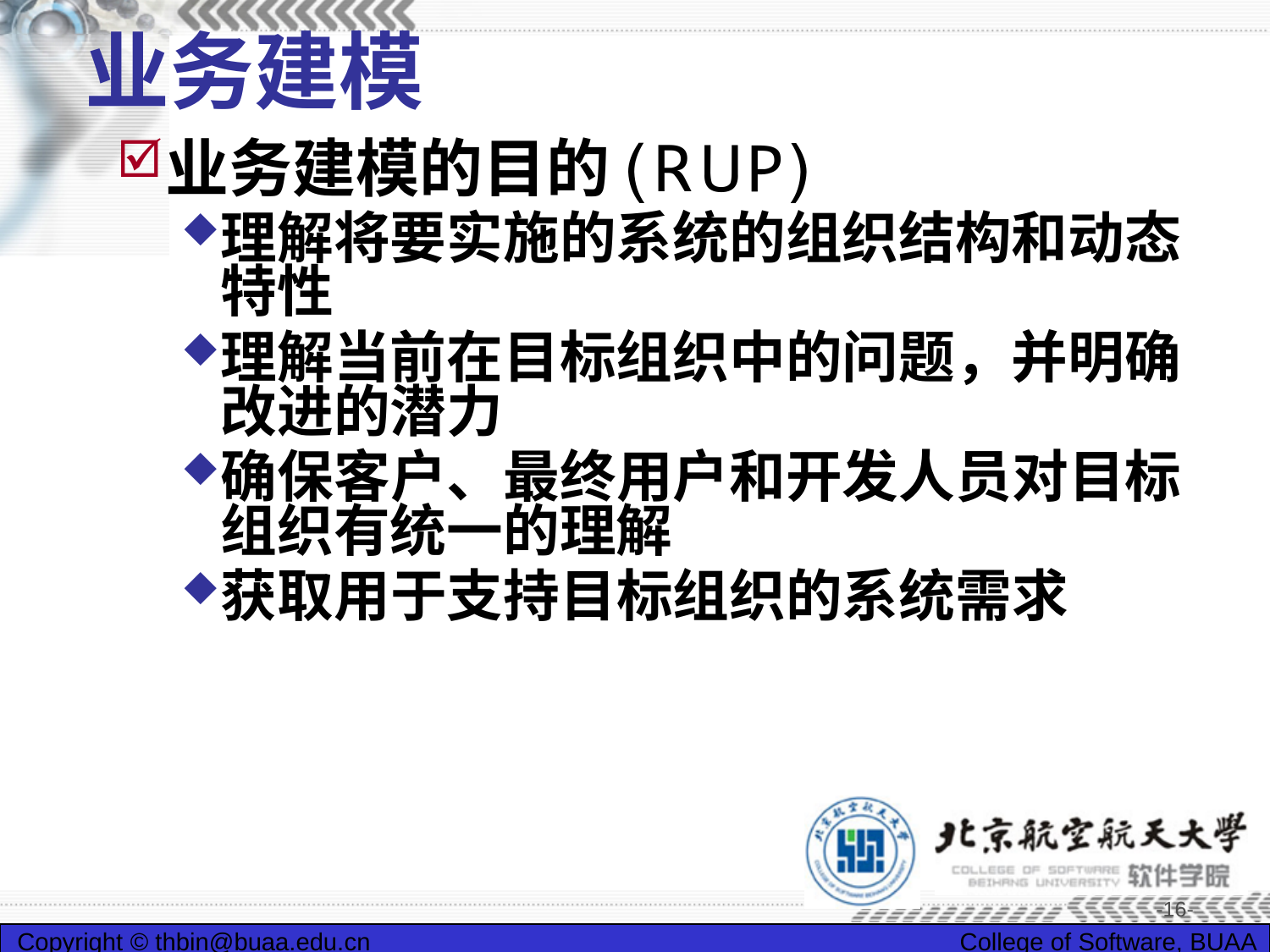

# 业务建模
业务建模的目的(RUP)
理解将要实施的系统的组织结构和动态特性
理解当前在目标组织中的问题，并明确改进的潜力
确保客户、最终用户和开发人员对目标组织有统一的理解
获取用于支持目标组织的系统需求
-16-